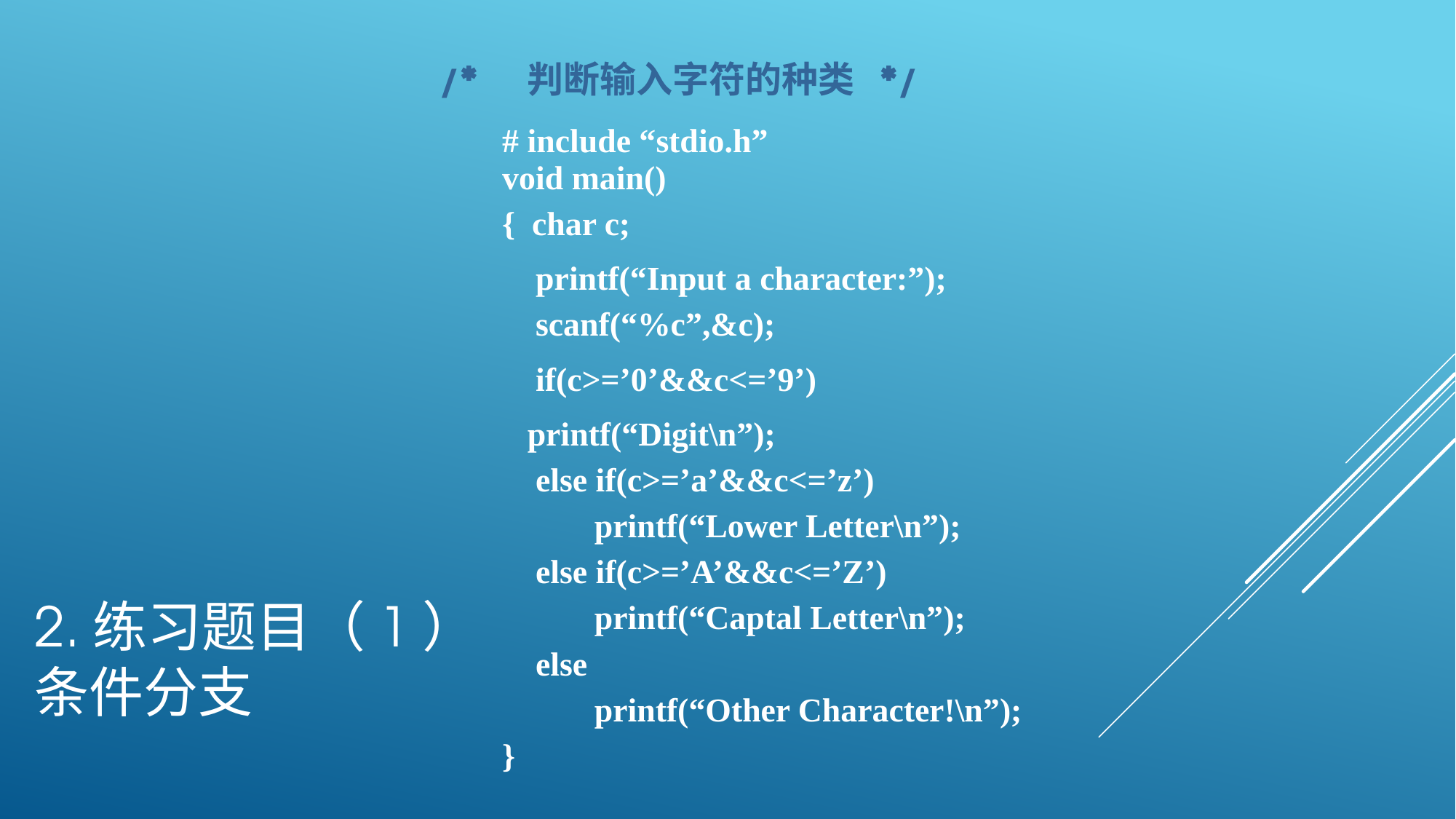

# /*    判断输入字符的种类  */
# include “stdio.h”
void main()
{  char c;
    printf(“Input a character:”);
    scanf(“%c”,&c);
    if(c>=’0’&&c<=’9’)
   printf(“Digit\n”);
    else if(c>=’a’&&c<=’z’)
           printf(“Lower Letter\n”);
    else if(c>=’A’&&c<=’Z’)
           printf(“Captal Letter\n”);
    else
           printf(“Other Character!\n”);
}
2.练习题目（1）
条件分支